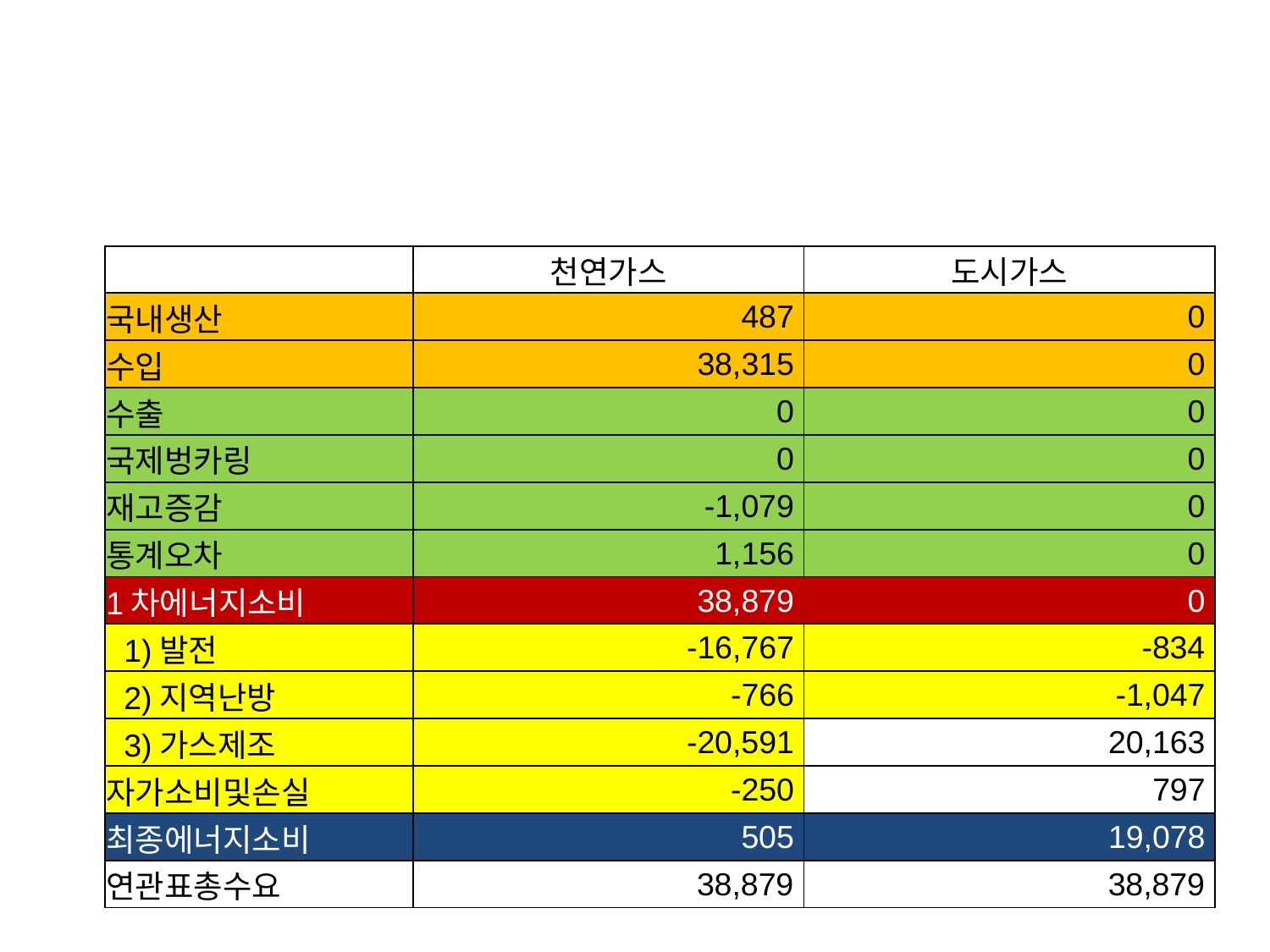

#
|  | 천연가스 | 도시가스 |
| --- | --- | --- |
| 국내생산 | 487 | 0 |
| 수입 | 38,315 | 0 |
| 수출 | 0 | 0 |
| 국제벙카링 | 0 | 0 |
| 재고증감 | -1,079 | 0 |
| 통계오차 | 1,156 | 0 |
| 1차에너지소비 | 38,879 | 0 |
| 1)발전 | -16,767 | -834 |
| 2)지역난방 | -766 | -1,047 |
| 3)가스제조 | -20,591 | 20,163 |
| 자가소비및손실 | -250 | 797 |
| 최종에너지소비 | 505 | 19,078 |
| 연관표총수요 | 38,879 | 38,879 |